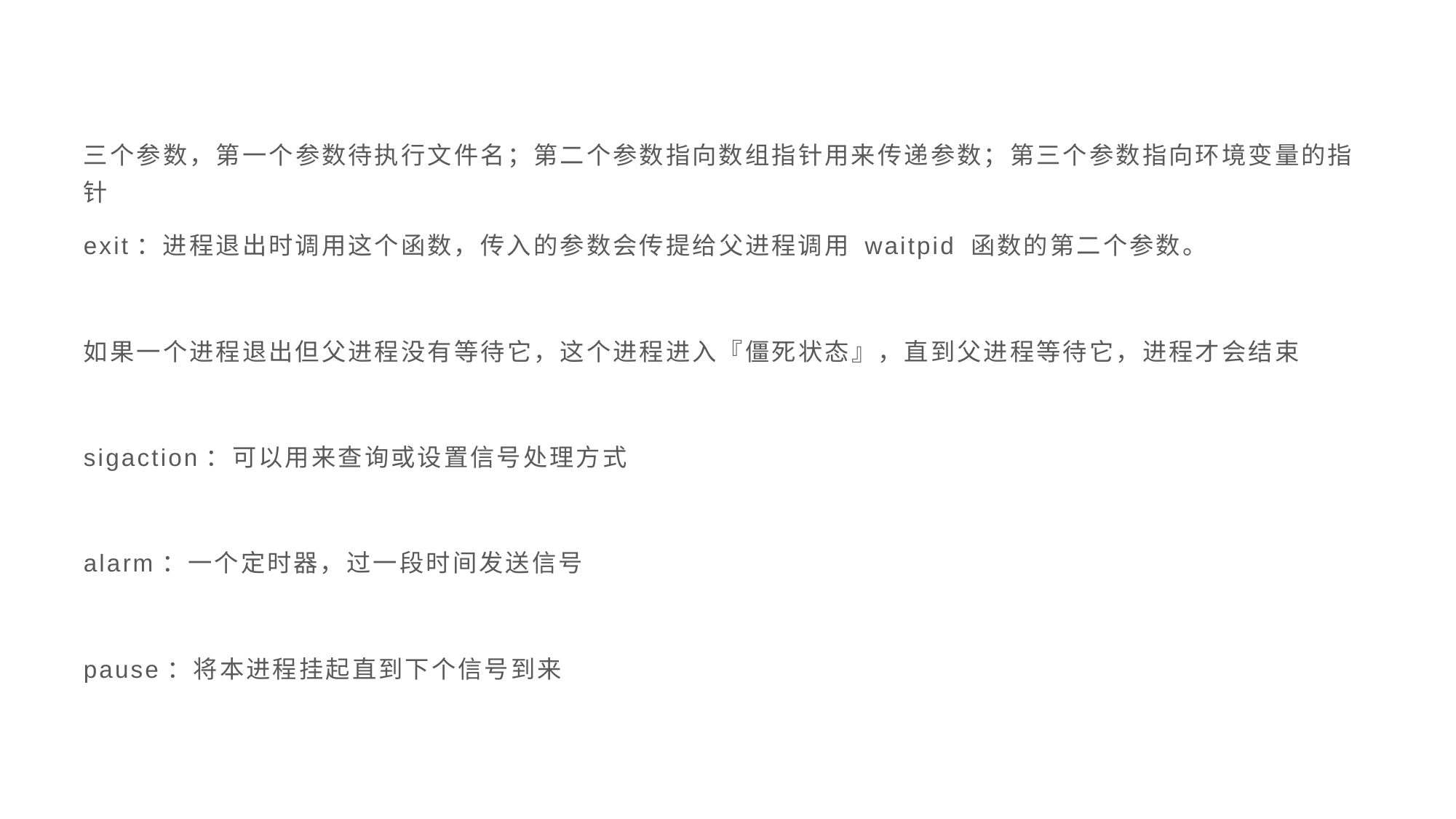

三个参数，第一个参数待执行文件名；第二个参数指向数组指针用来传递参数；第三个参数指向环境变量的指针
exit：进程退出时调用这个函数，传入的参数会传提给父进程调用 waitpid 函数的第二个参数。

如果一个进程退出但父进程没有等待它，这个进程进入『僵死状态』，直到父进程等待它，进程才会结束

sigaction：可以用来查询或设置信号处理方式

alarm：一个定时器，过一段时间发送信号

pause：将本进程挂起直到下个信号到来